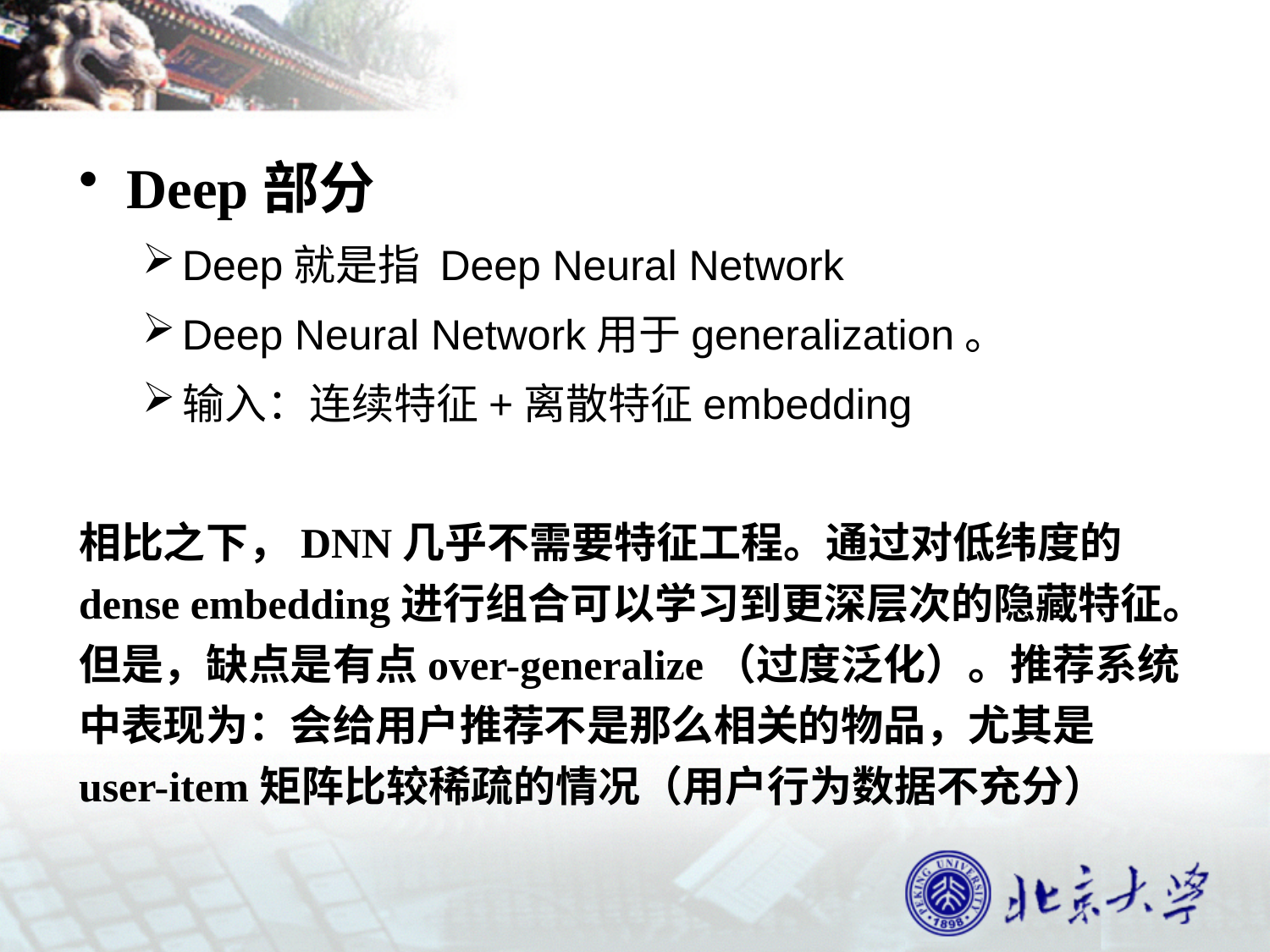

Deep部分
Deep就是指 Deep Neural Network
Deep Neural Network用于generalization。
输入：连续特征+离散特征embedding

相比之下，DNN几乎不需要特征工程。通过对低纬度的dense embedding进行组合可以学习到更深层次的隐藏特征。但是，缺点是有点over-generalize（过度泛化）。推荐系统中表现为：会给用户推荐不是那么相关的物品，尤其是user-item矩阵比较稀疏的情况（用户行为数据不充分）